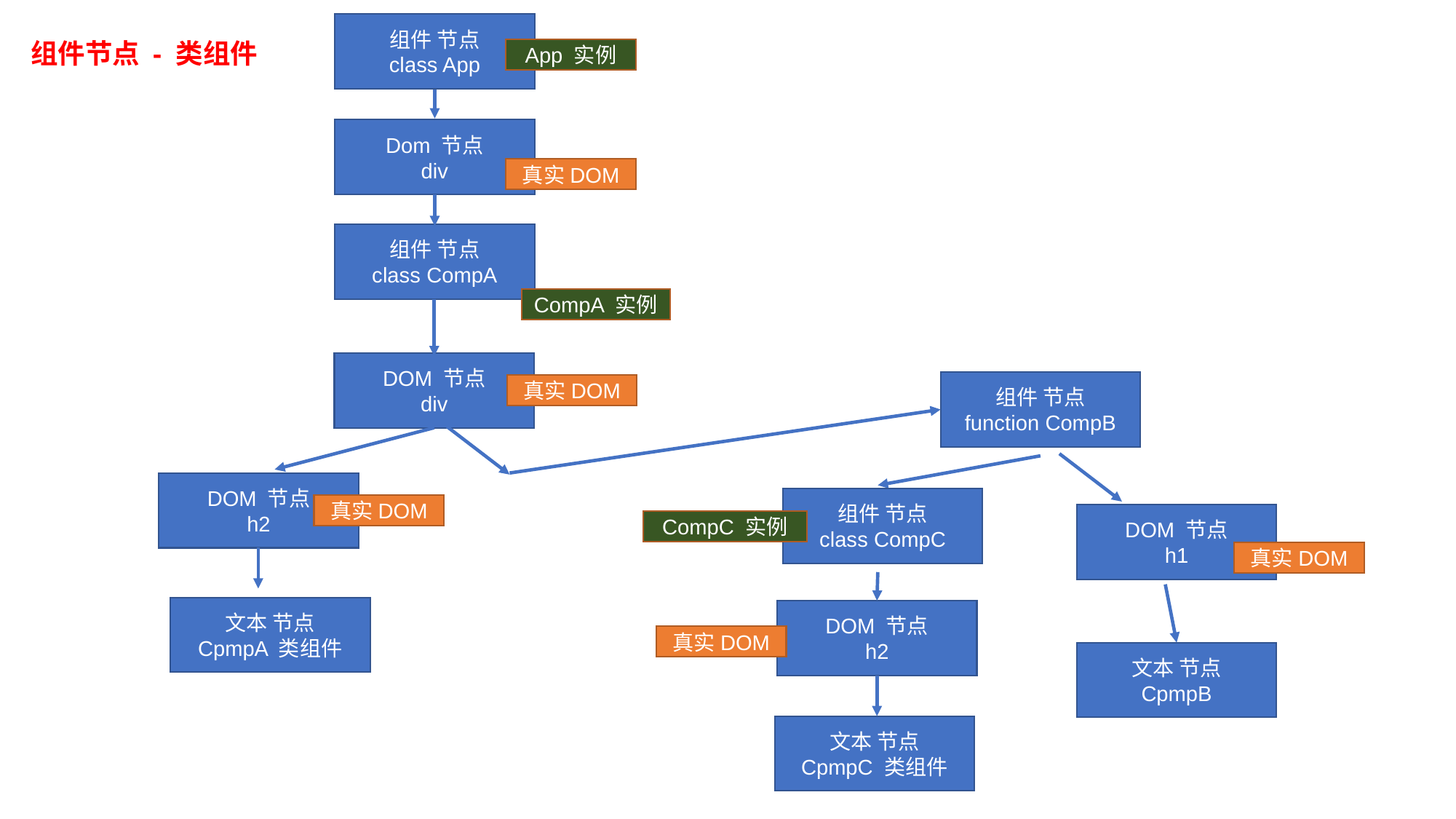

组件 节点
class App
组件节点 - 类组件
App 实例
Dom 节点
div
真实DOM
组件 节点
class CompA
CompA 实例
DOM 节点
div
组件 节点
function CompB
真实DOM
DOM 节点
h2
组件 节点
class CompC
真实DOM
DOM 节点
h1
CompC 实例
真实DOM
文本 节点
CpmpA 类组件
DOM 节点
h2
真实DOM
文本 节点
CpmpB
文本 节点
CpmpC 类组件